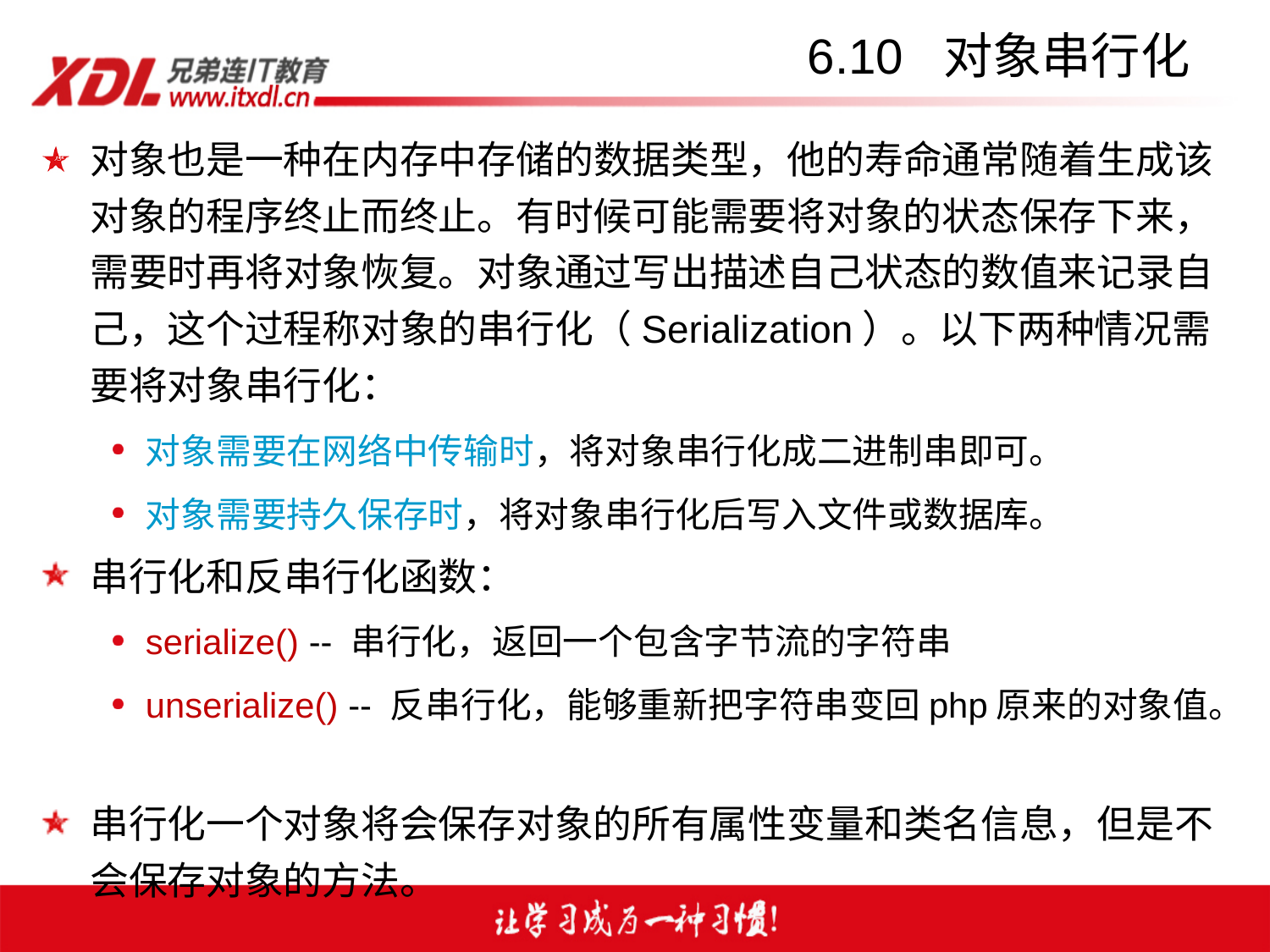

# 6.10  对象串行化
对象也是一种在内存中存储的数据类型，他的寿命通常随着生成该对象的程序终止而终止。有时候可能需要将对象的状态保存下来，需要时再将对象恢复。对象通过写出描述自己状态的数值来记录自己，这个过程称对象的串行化（Serialization）。以下两种情况需要将对象串行化：
对象需要在网络中传输时，将对象串行化成二进制串即可。
对象需要持久保存时，将对象串行化后写入文件或数据库。
串行化和反串行化函数：
serialize() -- 串行化，返回一个包含字节流的字符串
unserialize() -- 反串行化，能够重新把字符串变回php原来的对象值。
串行化一个对象将会保存对象的所有属性变量和类名信息，但是不会保存对象的方法。